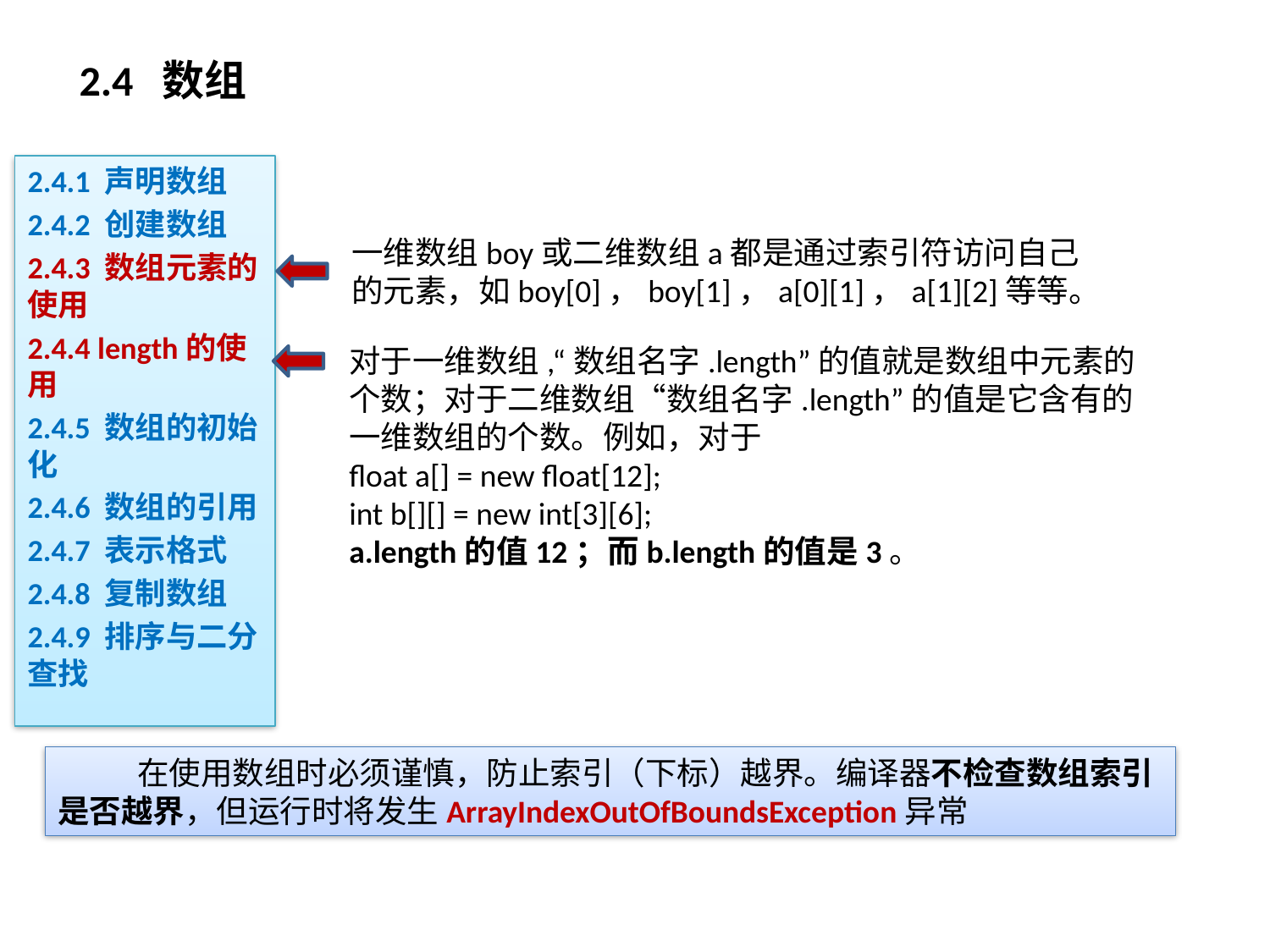

# 2.4  数组
2.4.1 声明数组
2.4.2 创建数组
2.4.3 数组元素的使用
2.4.4 length的使用
2.4.5 数组的初始化
2.4.6 数组的引用
2.4.7 表示格式
2.4.8 复制数组
2.4.9 排序与二分查找
一维数组boy或二维数组a都是通过索引符访问自己的元素，如boy[0]，boy[1]，a[0][1]，a[1][2]等等。

对于一维数组,“数组名字.length”的值就是数组中元素的个数；对于二维数组“数组名字.length”的值是它含有的一维数组的个数。例如，对于
float a[] = new float[12];
int b[][] = new int[3][6];
a.length的值12；而b.length的值是3。

          在使用数组时必须谨慎，防止索引（下标）越界。编译器不检查数组索引是否越界，但运行时将发生ArrayIndexOutOfBoundsException异常